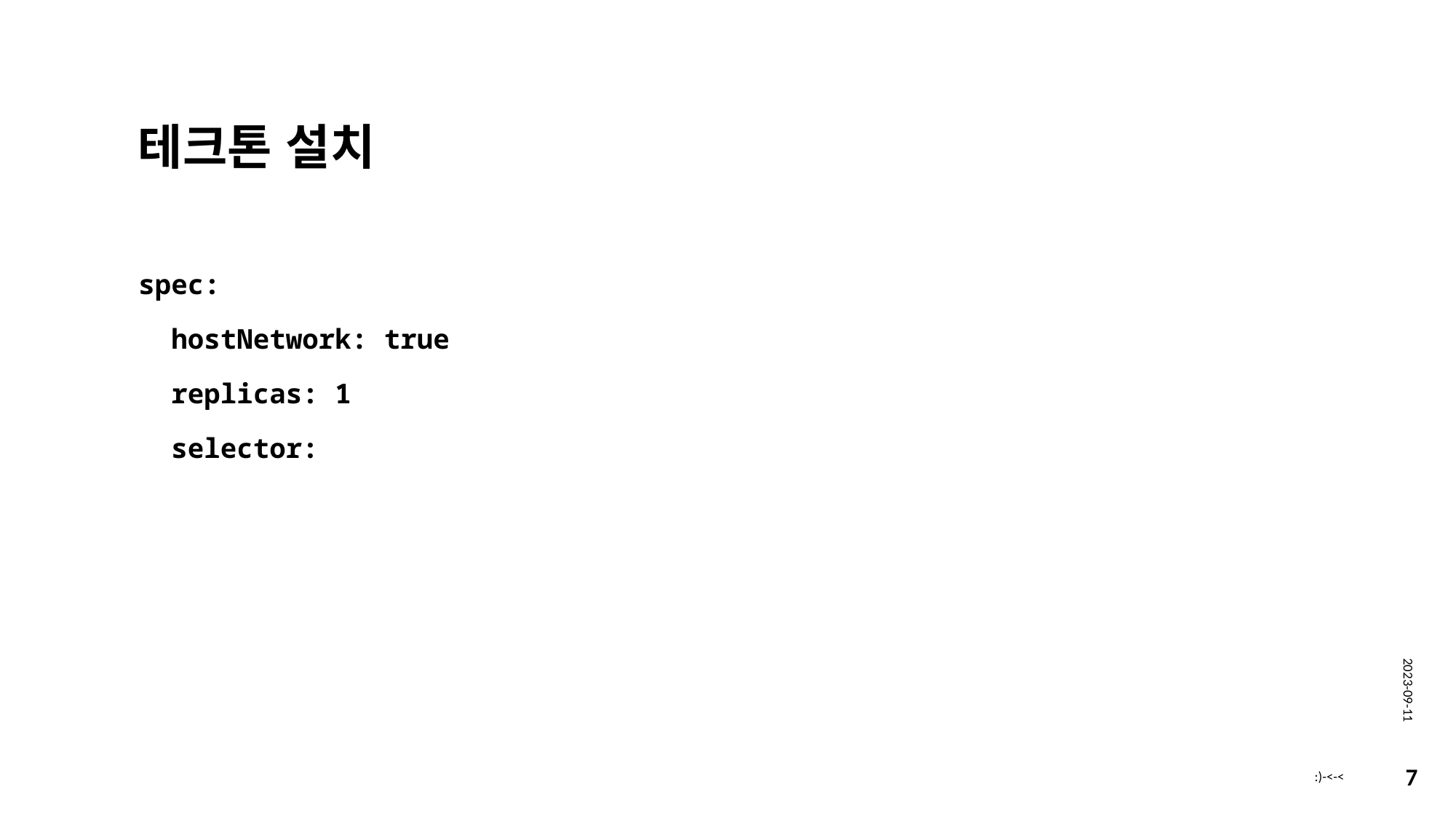

# 테크톤 설치
spec:
  hostNetwork: true
  replicas: 1
  selector:
2023-09-11
:)-<-<
7